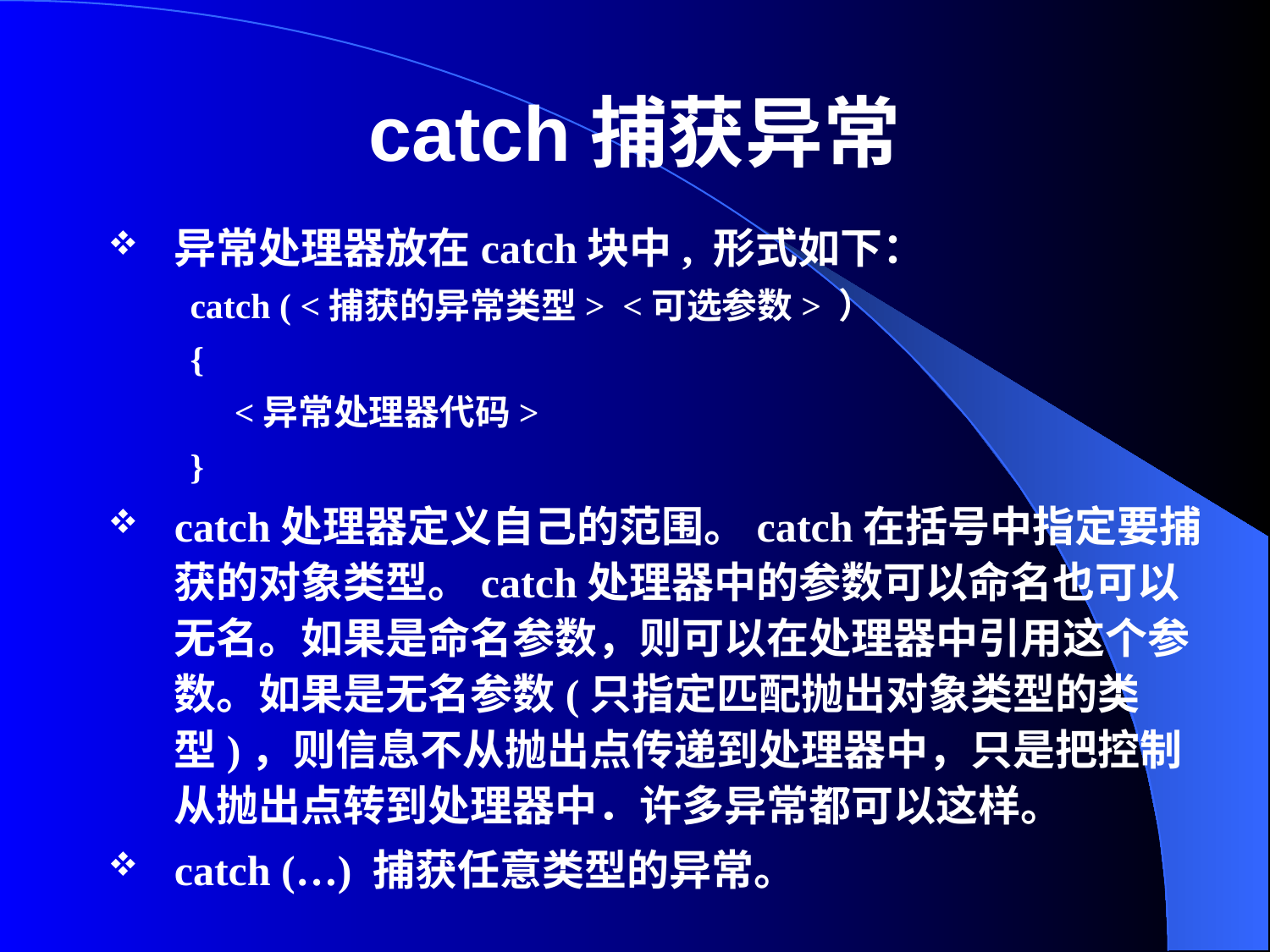

# catch捕获异常
异常处理器放在catch块中, 形式如下：
catch ( <捕获的异常类型>  <可选参数> ）
{
	<异常处理器代码>
}
catch处理器定义自己的范围。catch在括号中指定要捕获的对象类型。catch处理器中的参数可以命名也可以无名。如果是命名参数，则可以在处理器中引用这个参数。如果是无名参数(只指定匹配抛出对象类型的类型)，则信息不从抛出点传递到处理器中，只是把控制从抛出点转到处理器中．许多异常都可以这样。
catch (…) 捕获任意类型的异常。